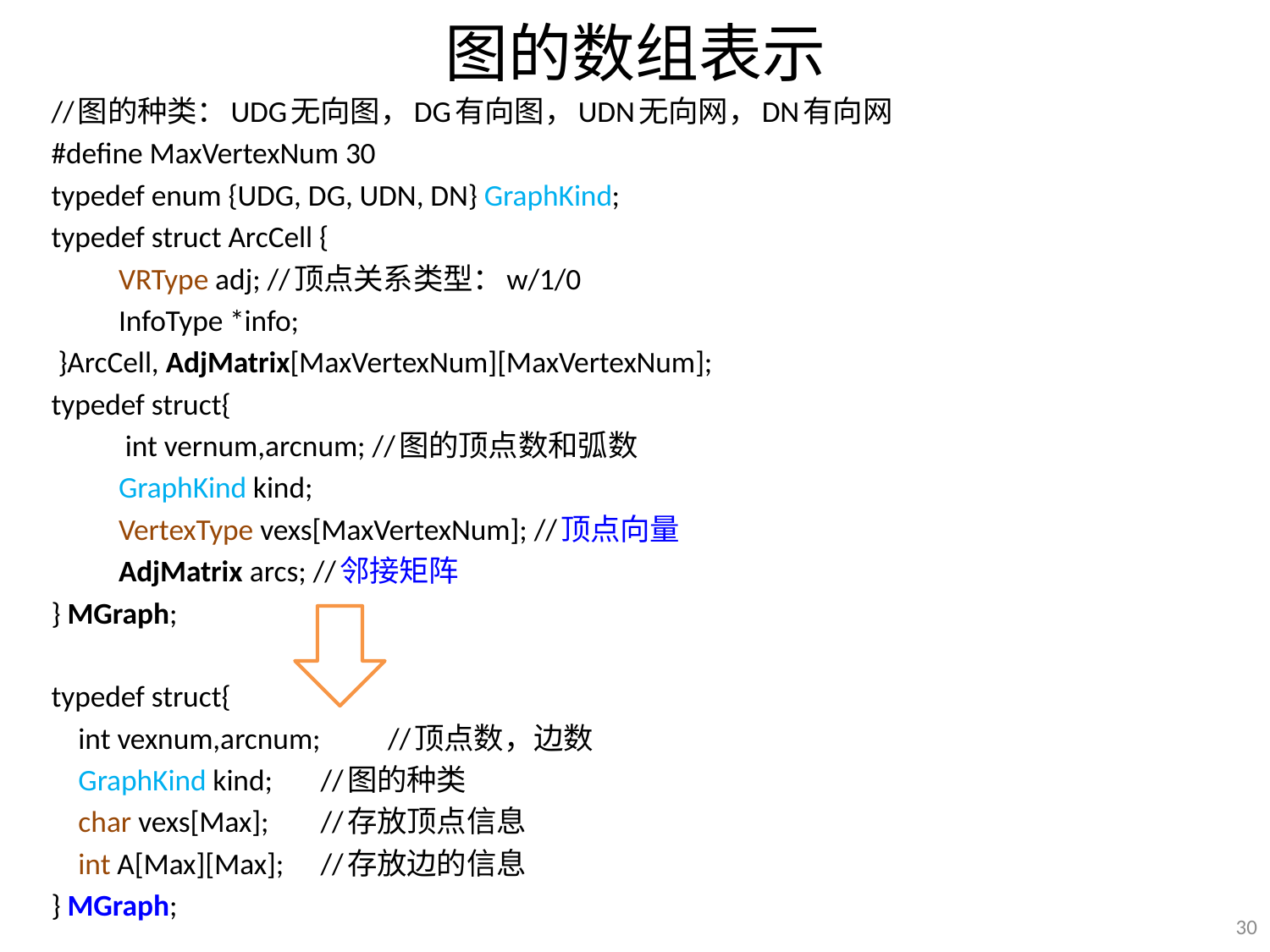

# 图的数组表示
//图的种类：UDG无向图，DG有向图，UDN无向网，DN有向网
#define MaxVertexNum 30
typedef enum {UDG, DG, UDN, DN} GraphKind;
typedef struct ArcCell {
	VRType adj; //顶点关系类型：w/1/0
	InfoType *info;
 }ArcCell, AdjMatrix[MaxVertexNum][MaxVertexNum];
typedef struct{
	 int vernum,arcnum; //图的顶点数和弧数
	GraphKind kind;
	VertexType vexs[MaxVertexNum]; //顶点向量
	AdjMatrix arcs; //邻接矩阵
} MGraph;

typedef struct{
    int vexnum,arcnum; 	//顶点数，边数
    GraphKind kind; 	//图的种类
    char vexs[Max];	//存放顶点信息
    int A[Max][Max];	//存放边的信息
} MGraph;

30